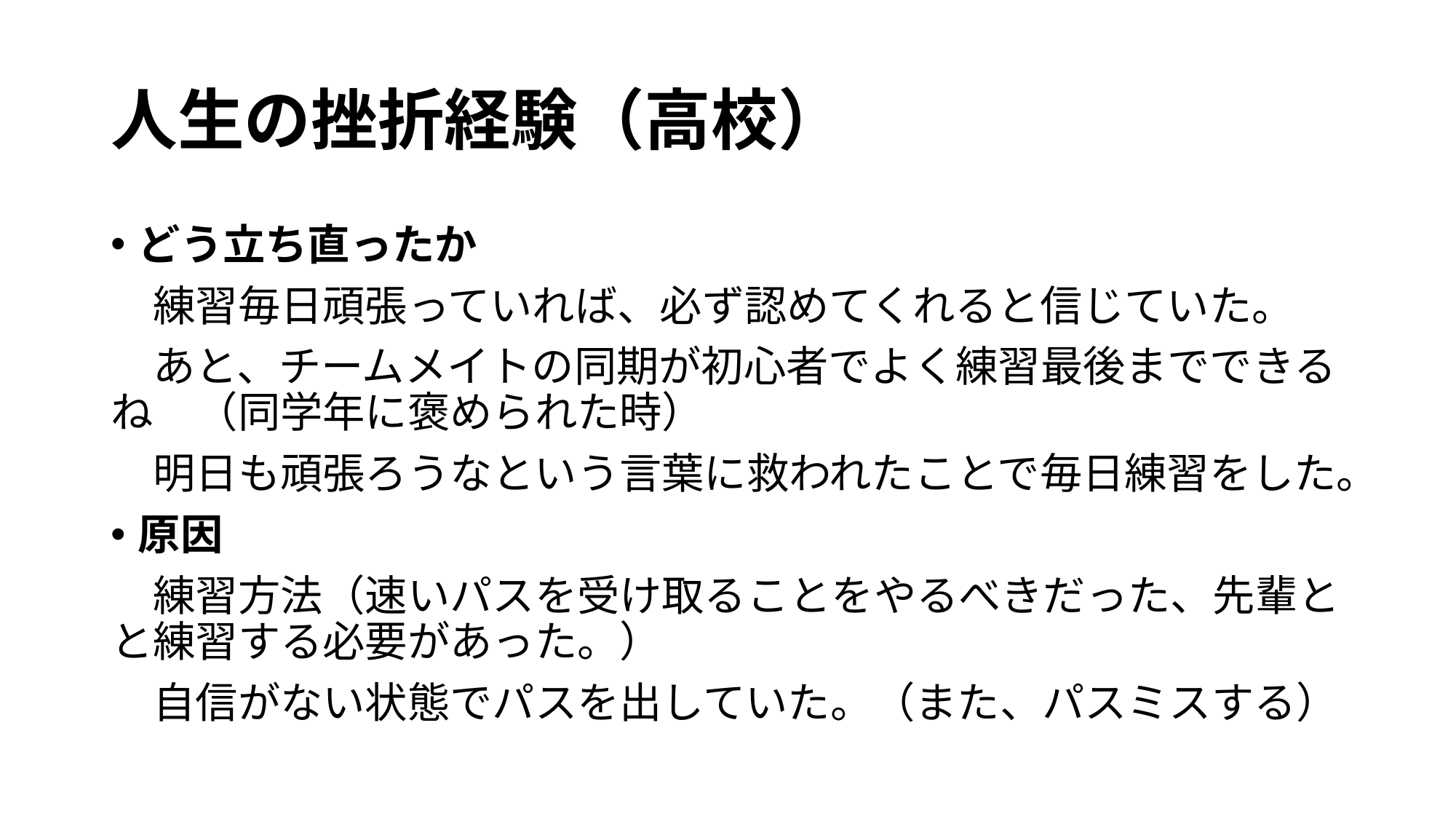

# 人生の挫折経験（高校）
どう立ち直ったか
　練習毎日頑張っていれば、必ず認めてくれると信じていた。
　あと、チームメイトの同期が初心者でよく練習最後までできるね　（同学年に褒められた時）
　明日も頑張ろうなという言葉に救われたことで毎日練習をした。
原因
　練習方法（速いパスを受け取ることをやるべきだった、先輩とと練習する必要があった。）
　自信がない状態でパスを出していた。（また、パスミスする）